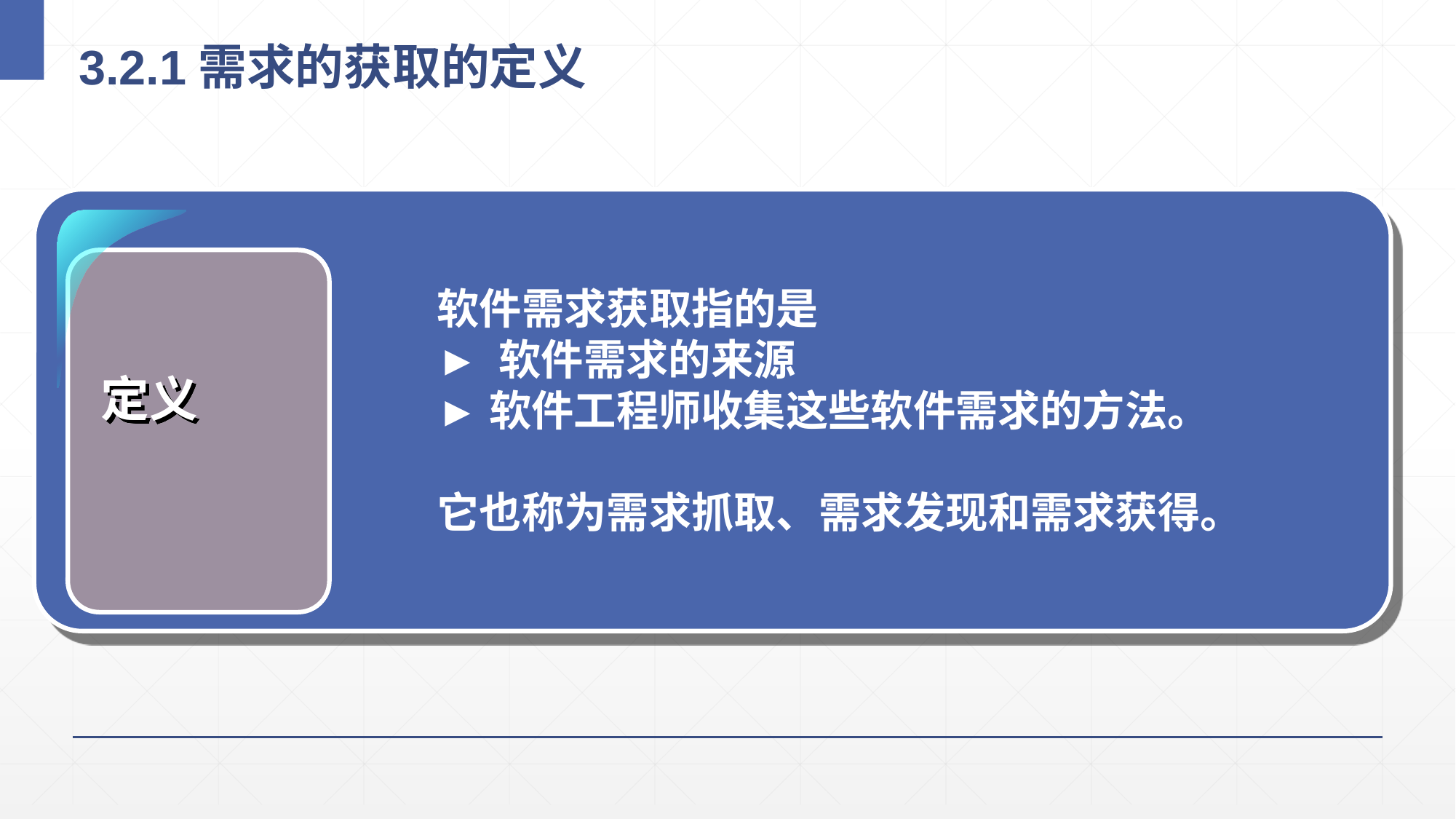

# 3.2.1需求的获取的定义

定义
软件需求获取指的是
► 软件需求的来源
►软件工程师收集这些软件需求的方法。

它也称为需求抓取、需求发现和需求获得。